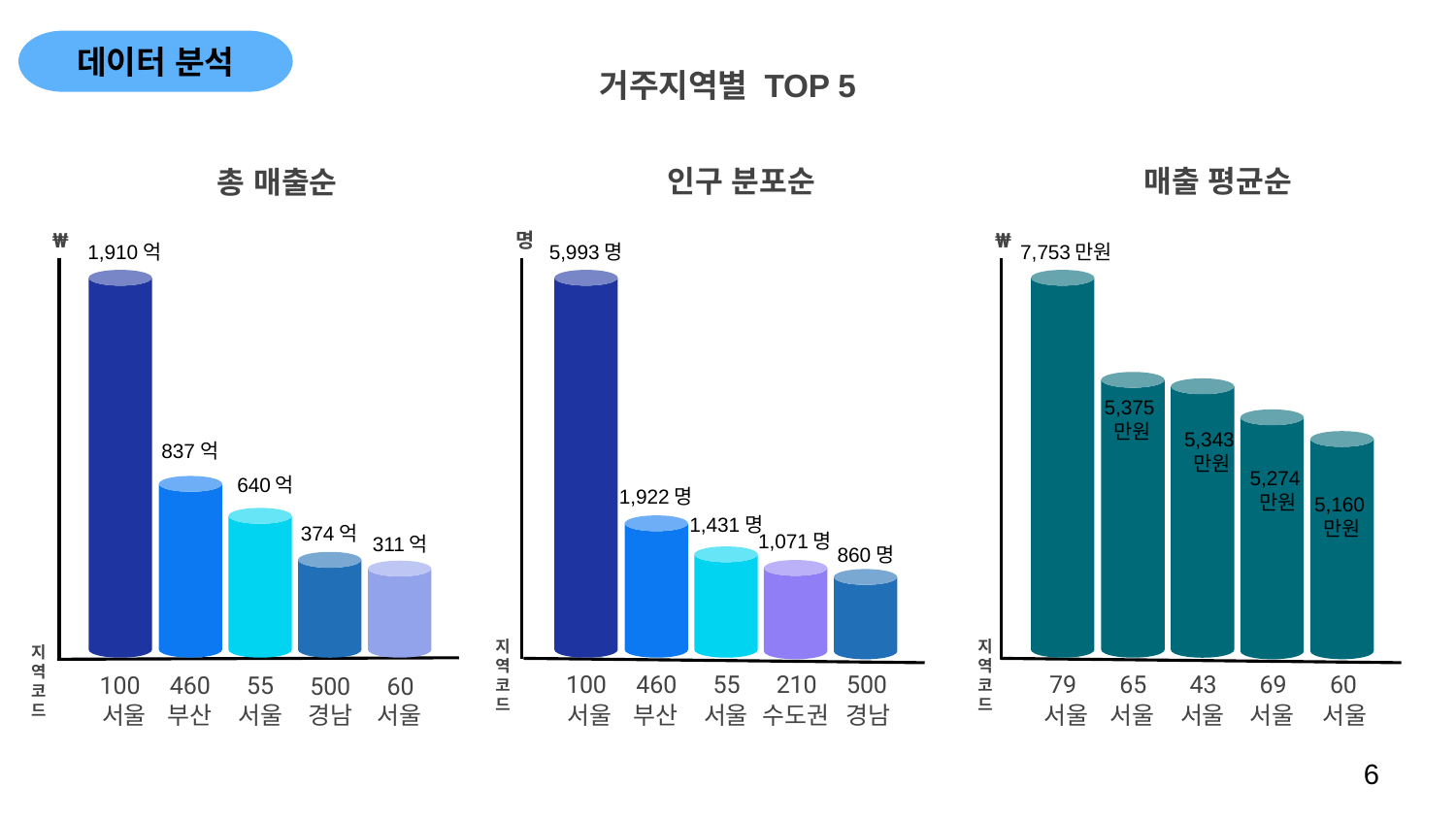

데이터 분석
거주지역별 TOP 5
인구 분포순
매출 평균순
총 매출순
명
₩
₩
1,910억
5,993명
7,753만원

5,375만원

5,343만원
837억

5,274만원
640억

1,922명
5,160만원
1,431명

374억

1,071명
311억
860명

지역코드
지역코드
지역코드
100
79
460
55
65
43
210
500
69
60
100
460
55
500
60
부산
서울
부산
서울
서울
서울
경남
서울
수도권
경남
서울
서울
서울
서울
서울
6